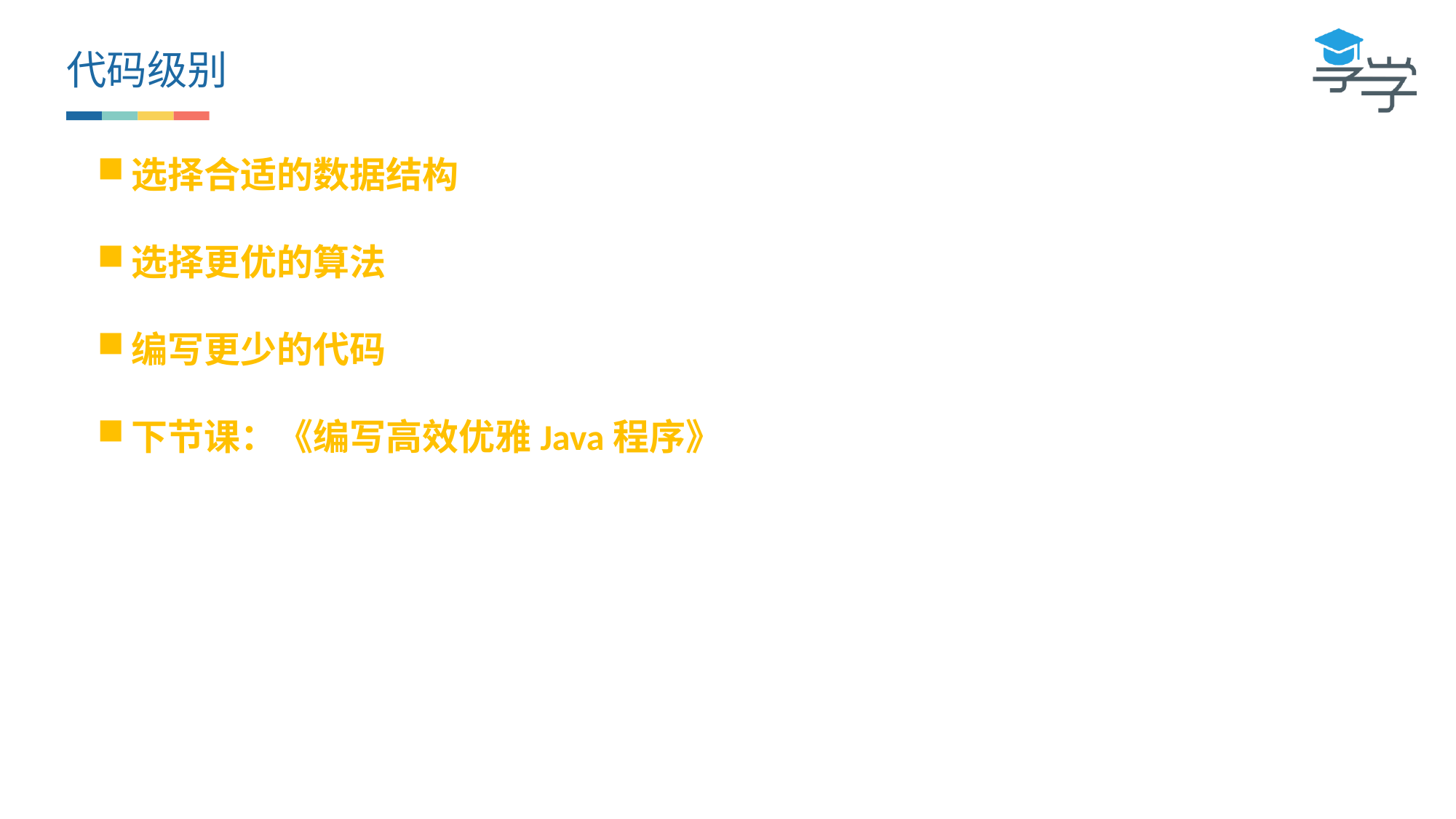

代码级别

选择合适的数据结构

选择更优的算法

编写更少的代码

下节课：《编写高效优雅Java程序》